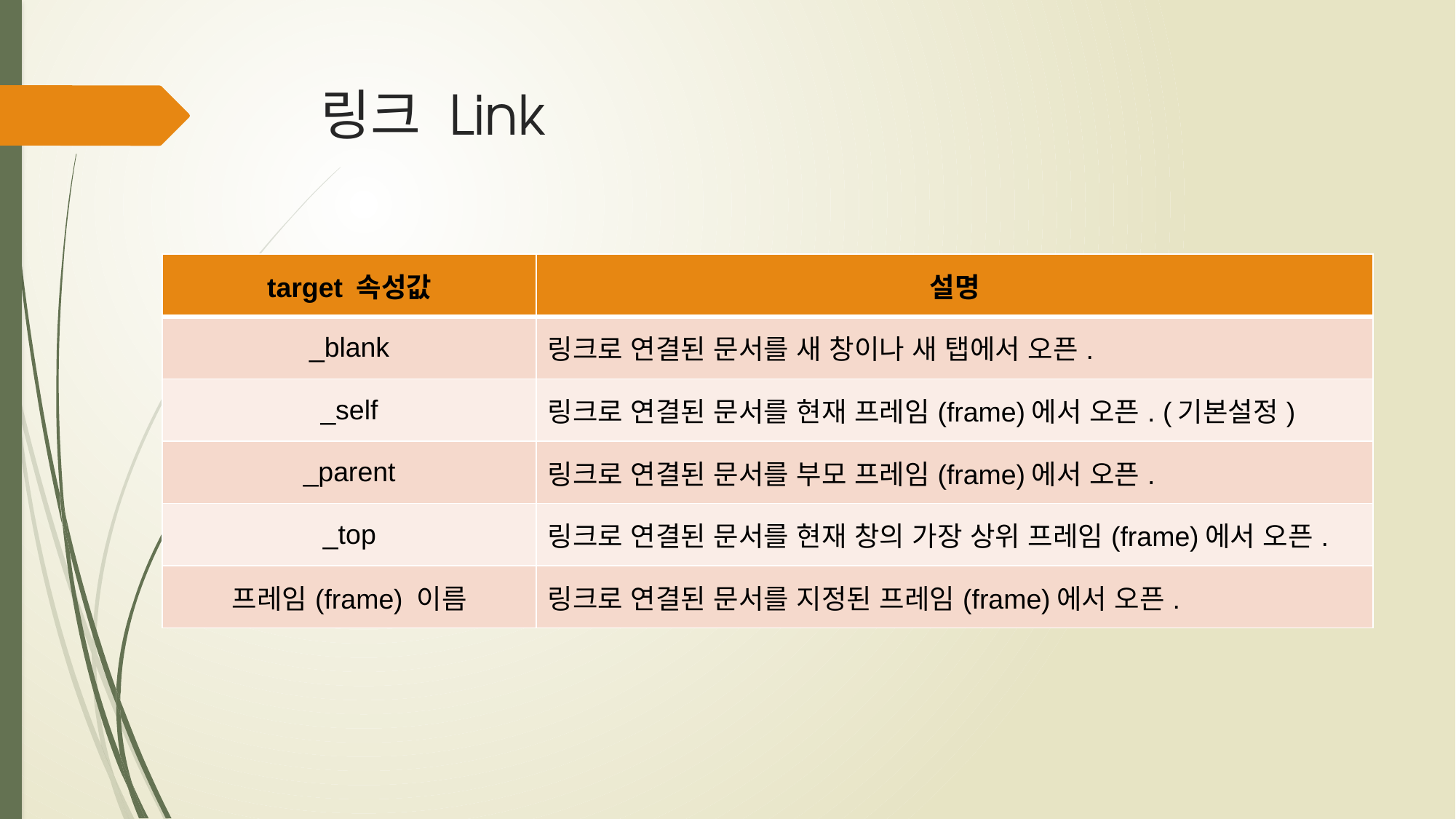

# 링크 Link
| target 속성값 | 설명 |
| --- | --- |
| \_blank | 링크로 연결된 문서를 새 창이나 새 탭에서 오픈. |
| \_self | 링크로 연결된 문서를 현재 프레임(frame)에서 오픈. (기본설정) |
| \_parent | 링크로 연결된 문서를 부모 프레임(frame)에서 오픈. |
| \_top | 링크로 연결된 문서를 현재 창의 가장 상위 프레임(frame)에서 오픈. |
| 프레임(frame) 이름 | 링크로 연결된 문서를 지정된 프레임(frame)에서 오픈. |